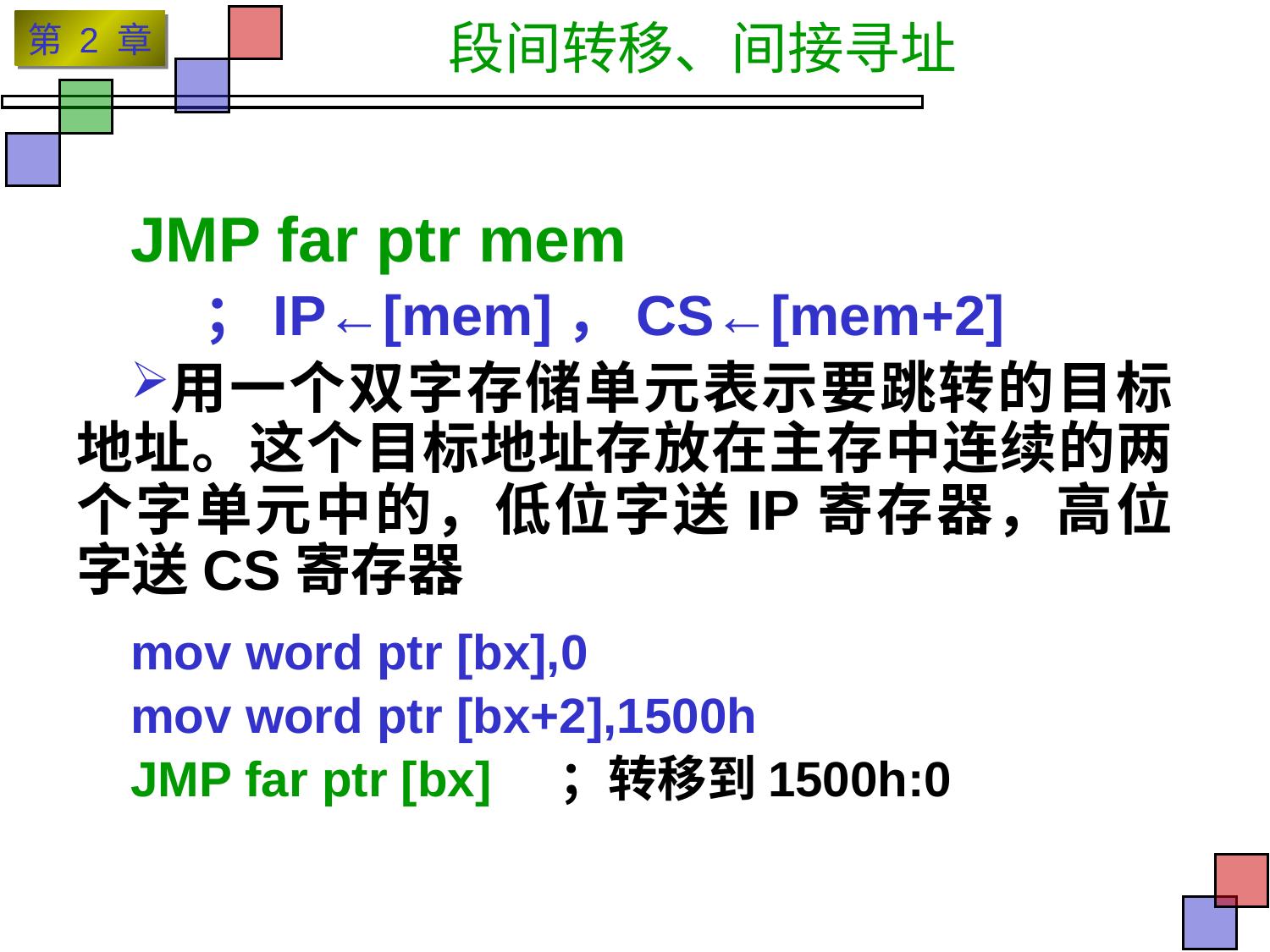

# 段间转移、间接寻址
JMP far ptr mem
	；IP←[mem]，CS←[mem+2]
用一个双字存储单元表示要跳转的目标地址。这个目标地址存放在主存中连续的两个字单元中的，低位字送IP寄存器，高位字送CS寄存器
mov word ptr [bx],0
mov word ptr [bx+2],1500h
JMP far ptr [bx]    ；转移到1500h:0